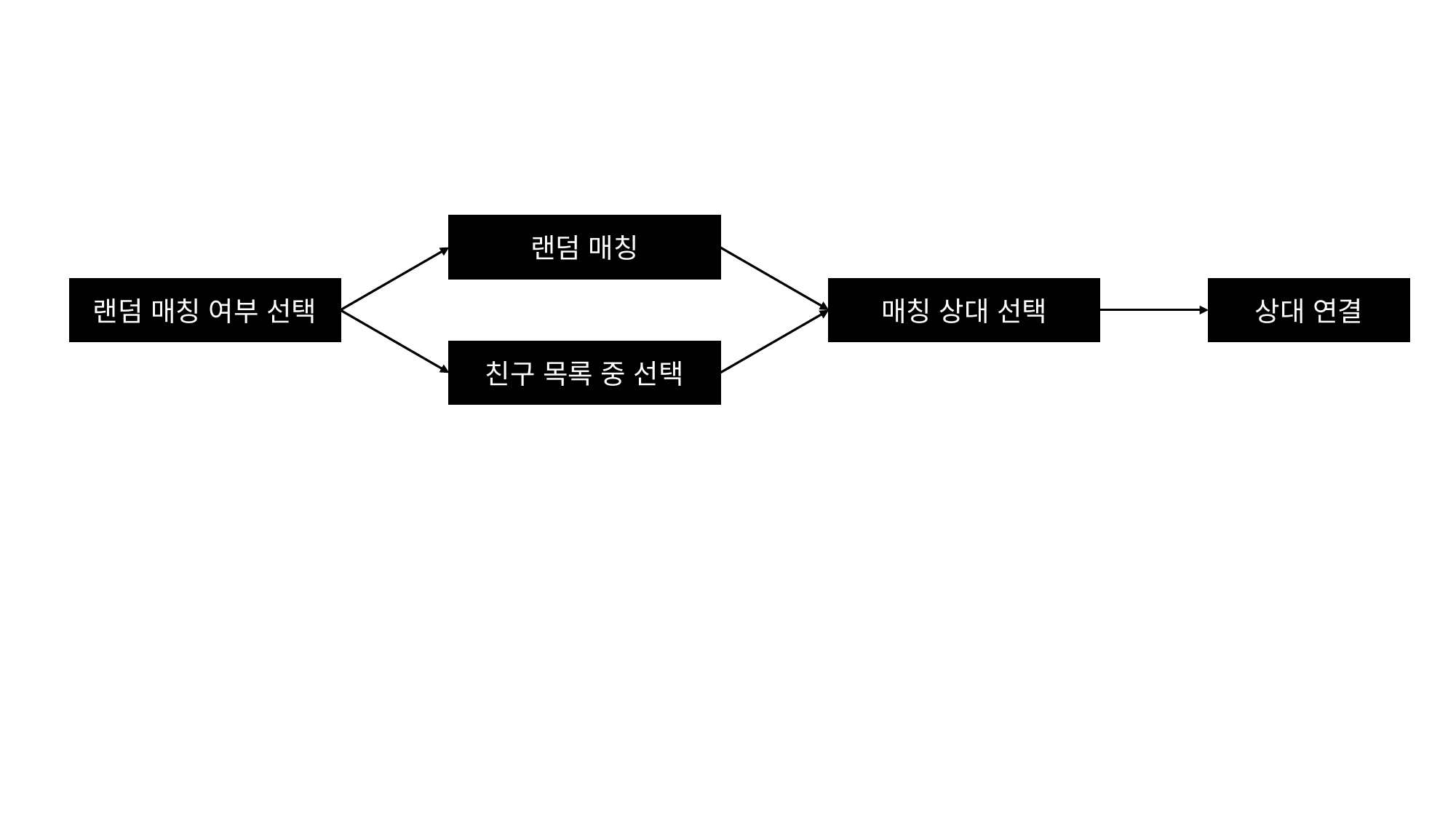

랜덤 매칭
랜덤 매칭 여부 선택
매칭 상대 선택
상대 연결
친구 목록 중 선택